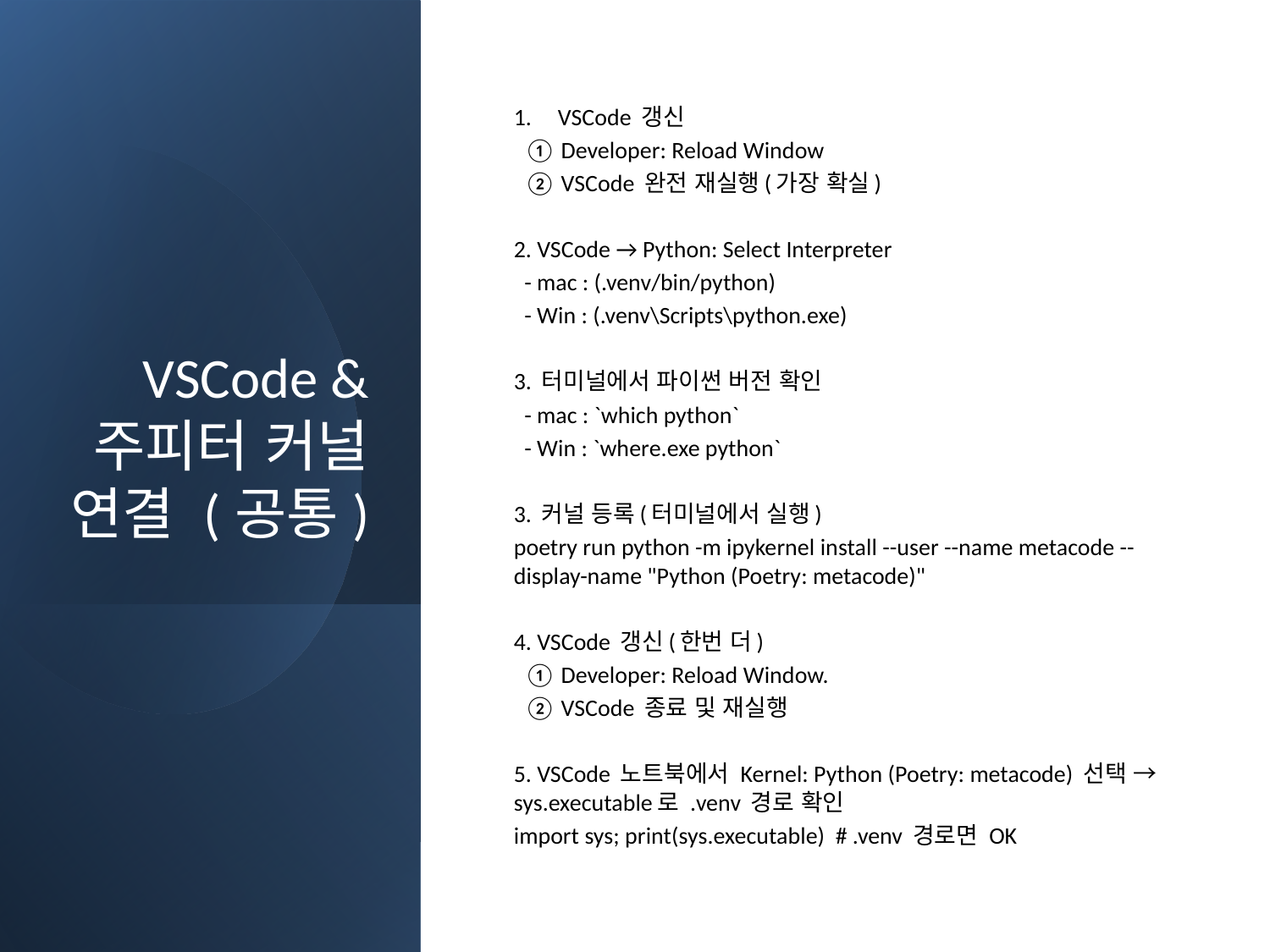

# VSCode & 주피터 커널 연결 (공통)
VSCode 갱신
  ① Developer: Reload Window
  ② VSCode 완전 재실행(가장 확실)

2. VSCode → Python: Select Interpreter
  - mac : (.venv/bin/python)
  - Win : (.venv\Scripts\python.exe)

3. 터미널에서 파이썬 버전 확인
  - mac : `which python`
  - Win : `where.exe python`

3. 커널 등록(터미널에서 실행)
poetry run python -m ipykernel install --user --name metacode --display-name "Python (Poetry: metacode)"

4. VSCode 갱신(한번 더)
  ① Developer: Reload Window.
  ② VSCode 종료 및 재실행

5. VSCode 노트북에서 Kernel: Python (Poetry: metacode) 선택 → sys.executable로 .venv 경로 확인
import sys; print(sys.executable)  # .venv 경로면 OK